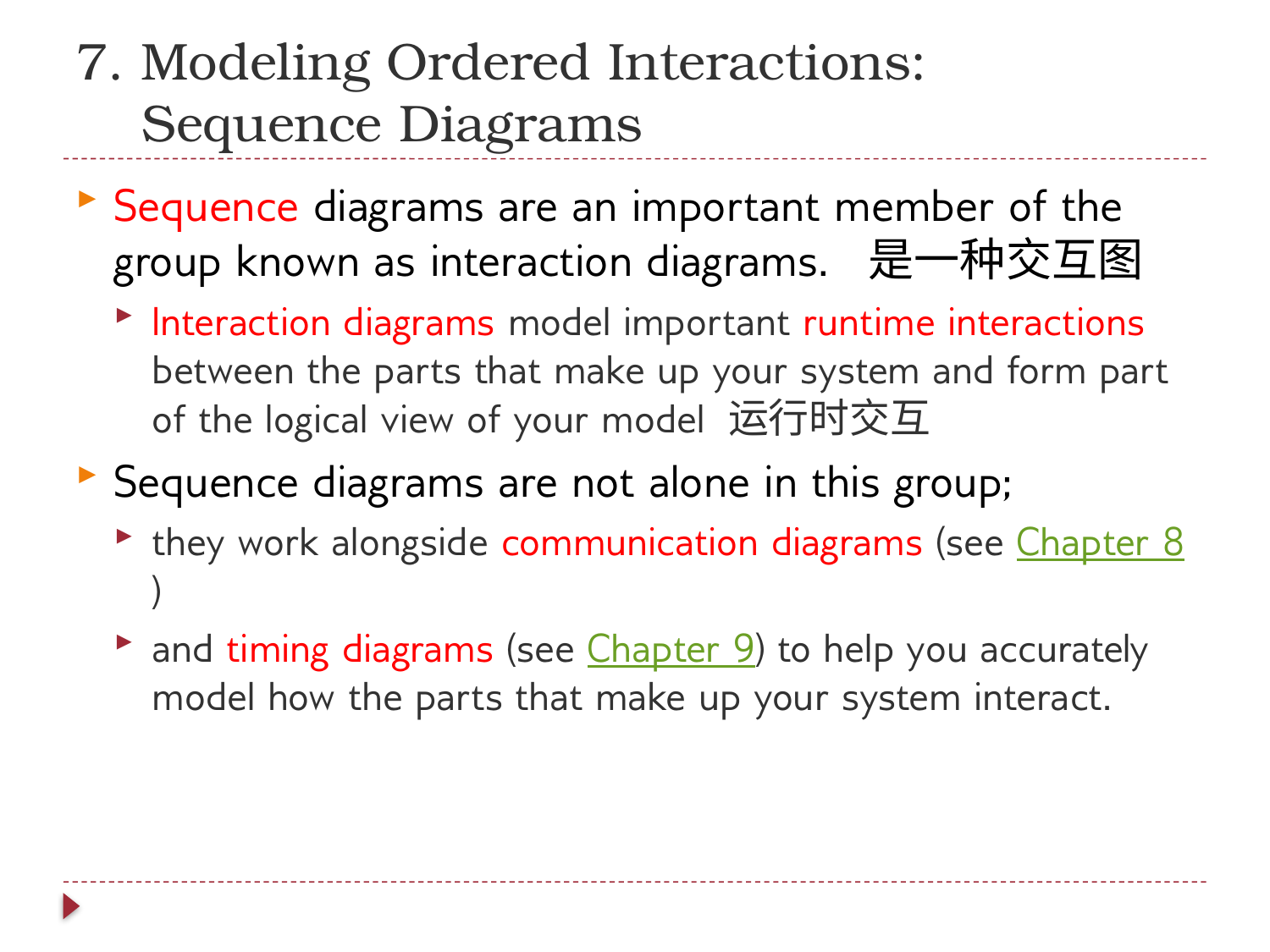

# 7. Modeling Ordered Interactions: Sequence Diagrams
Sequence diagrams are an important member of the group known as interaction diagrams.  是一种交互图
Interaction diagrams model important runtime interactions between the parts that make up your system and form part of the logical view of your model 运行时交互
Sequence diagrams are not alone in this group;
they work alongside communication diagrams (see Chapter 8)
and timing diagrams (see Chapter 9) to help you accurately model how the parts that make up your system interact.